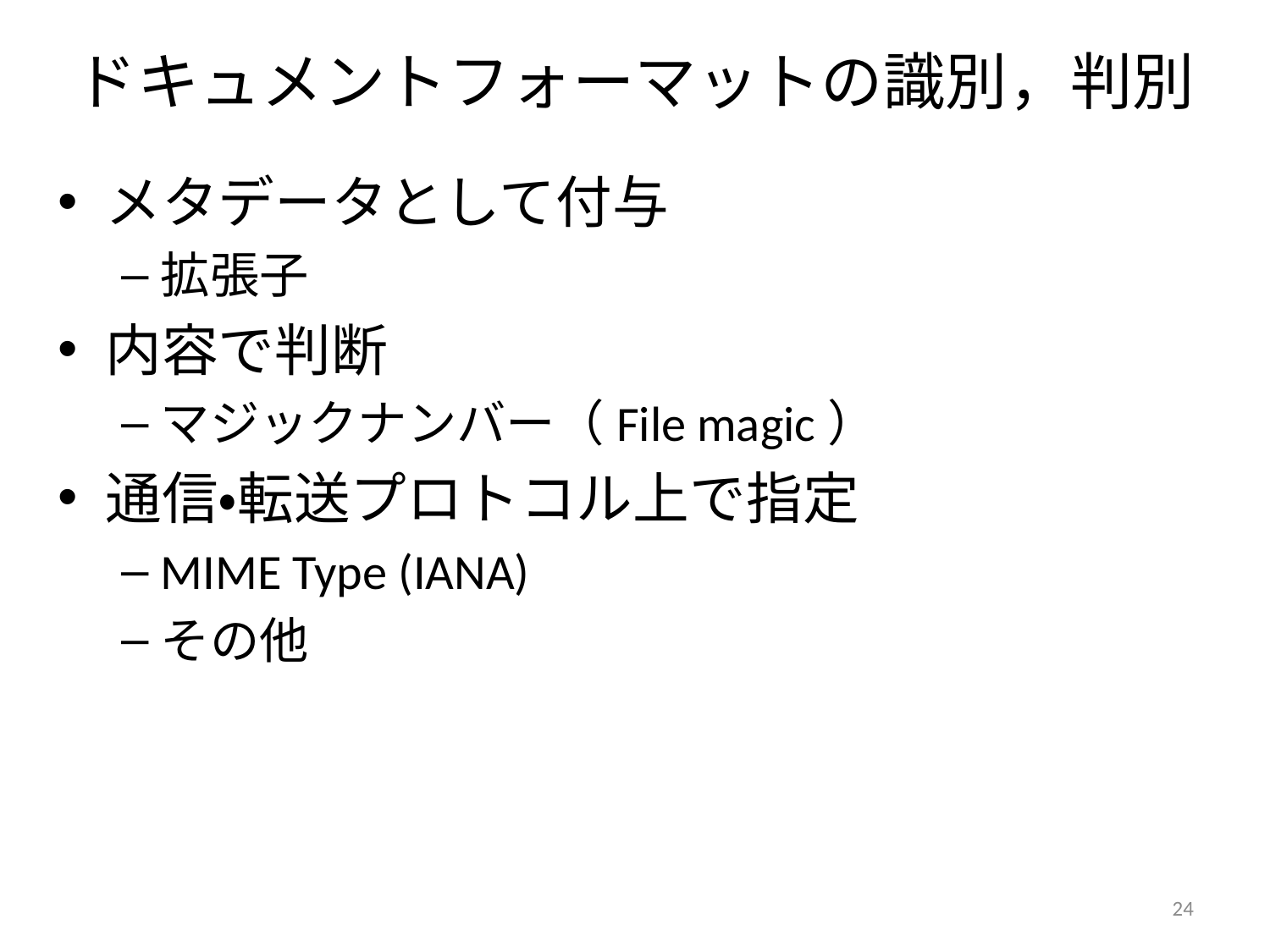

# ドキュメントフォーマットの識別，判別
メタデータとして付与
拡張子
内容で判断
マジックナンバー（File magic）
通信・転送プロトコル上で指定
MIME Type (IANA)
その他
24